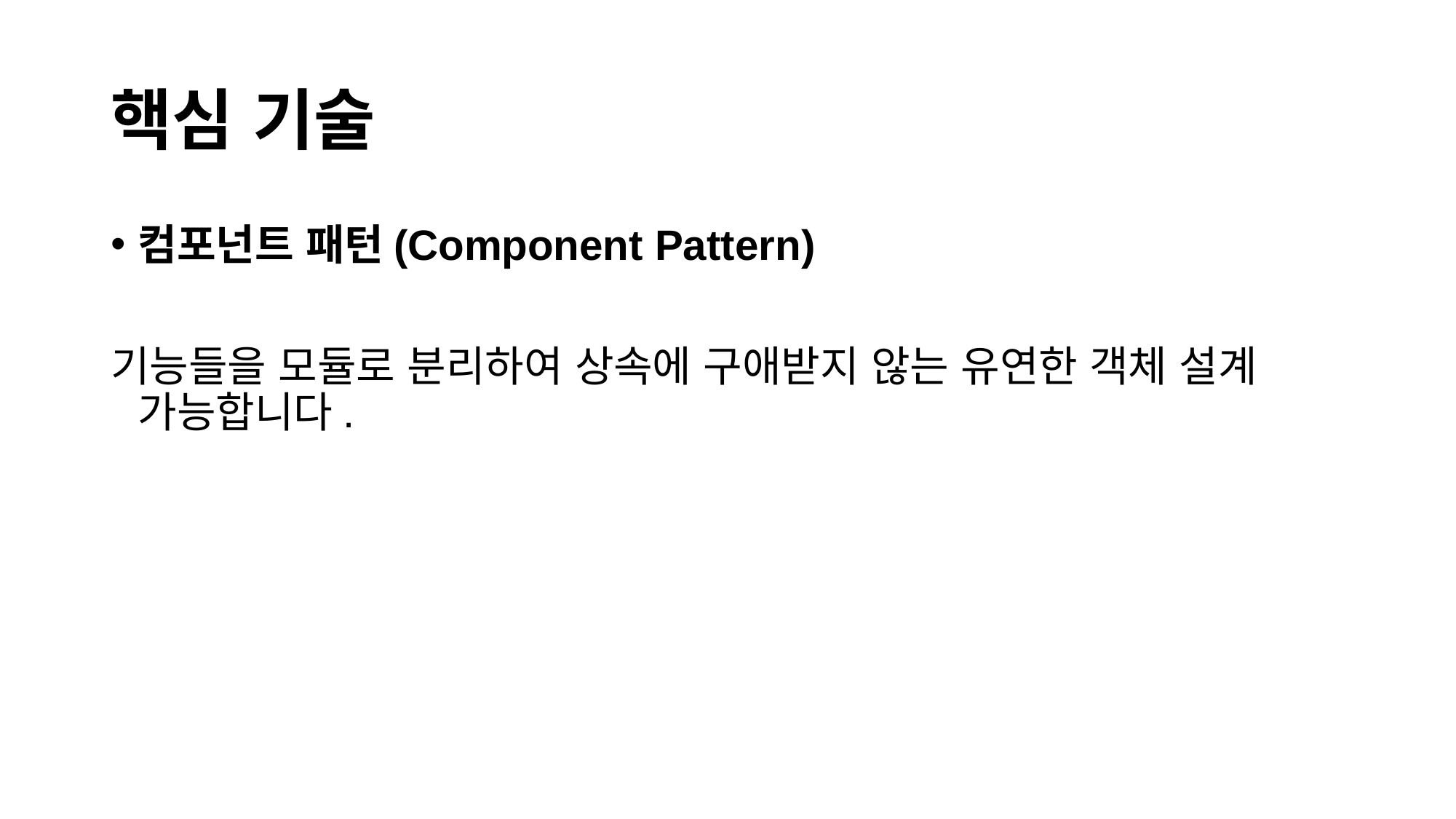

# 핵심 기술
컴포넌트 패턴(Component Pattern)

기능들을 모듈로 분리하여 상속에 구애받지 않는 유연한 객체 설계 가능합니다.